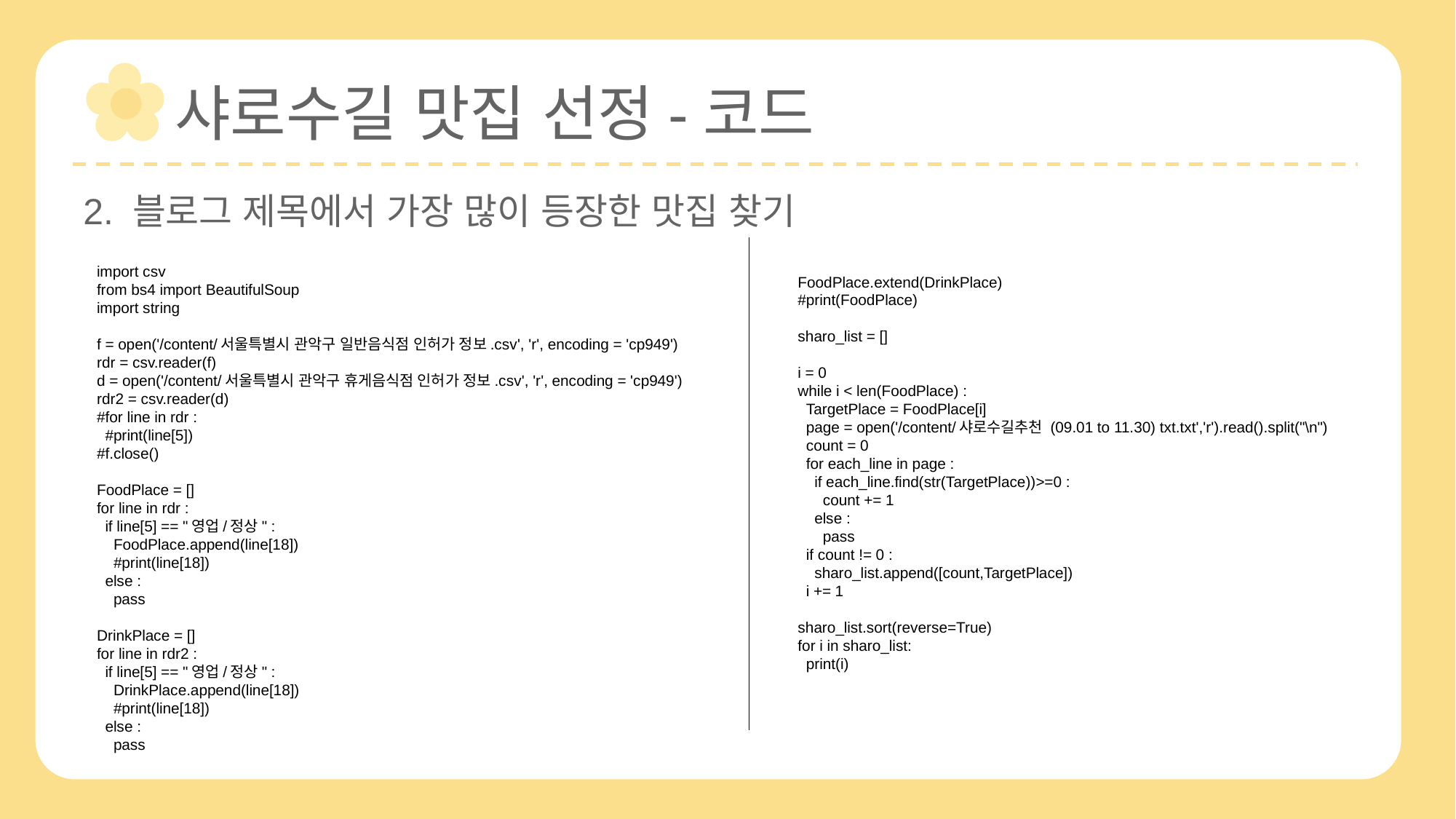

샤로수길 맛집 선정-코드
2. 블로그 제목에서 가장 많이 등장한 맛집 찾기
import csv
from bs4 import BeautifulSoup
import string

f = open('/content/서울특별시 관악구 일반음식점 인허가 정보.csv', 'r', encoding = 'cp949')
rdr = csv.reader(f)
d = open('/content/서울특별시 관악구 휴게음식점 인허가 정보.csv', 'r', encoding = 'cp949')
rdr2 = csv.reader(d)
#for line in rdr :
  #print(line[5])
#f.close()

FoodPlace = []
for line in rdr :
  if line[5] == "영업/정상" :
    FoodPlace.append(line[18])
    #print(line[18])
  else :
    pass

DrinkPlace = []
for line in rdr2 :
  if line[5] == "영업/정상" :
    DrinkPlace.append(line[18])
    #print(line[18])
  else :
    pass

FoodPlace.extend(DrinkPlace)
#print(FoodPlace)

sharo_list = []

i = 0
while i < len(FoodPlace) :
  TargetPlace = FoodPlace[i]
  page = open('/content/샤로수길추천 (09.01 to 11.30) txt.txt','r').read().split("\n")
  count = 0
  for each_line in page :
    if each_line.find(str(TargetPlace))>=0 :
      count += 1
    else :
      pass
  if count != 0 :
    sharo_list.append([count,TargetPlace])
  i += 1

sharo_list.sort(reverse=True)
for i in sharo_list:
  print(i)